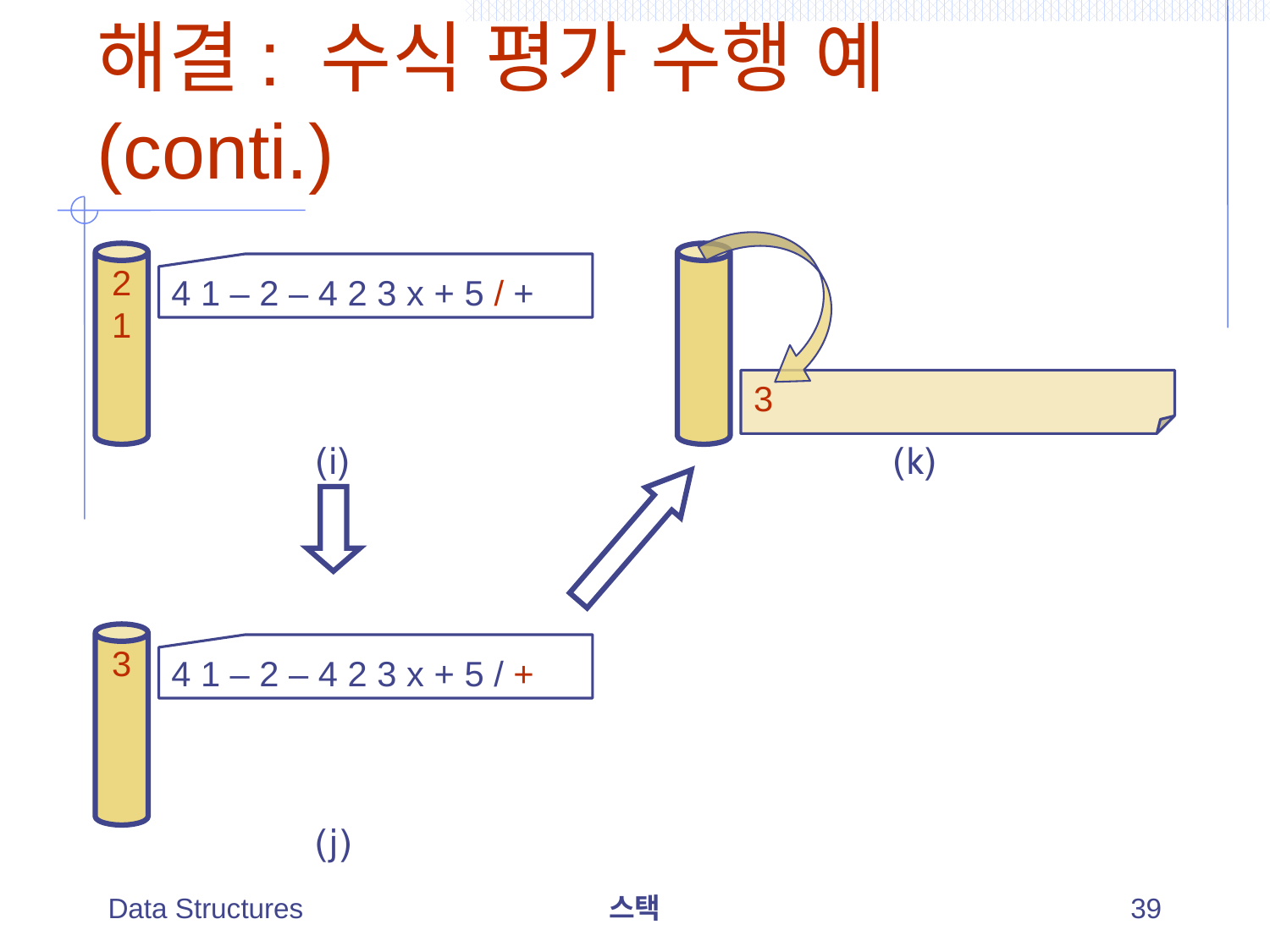

# 해결: 수식 평가 수행 예 (conti.)
2
1

4 1 – 2 – 4 2 3 x + 5 / +
3
(i)
(k)

3
4 1 – 2 – 4 2 3 x + 5 / +
(j)
Data Structures
스택
39